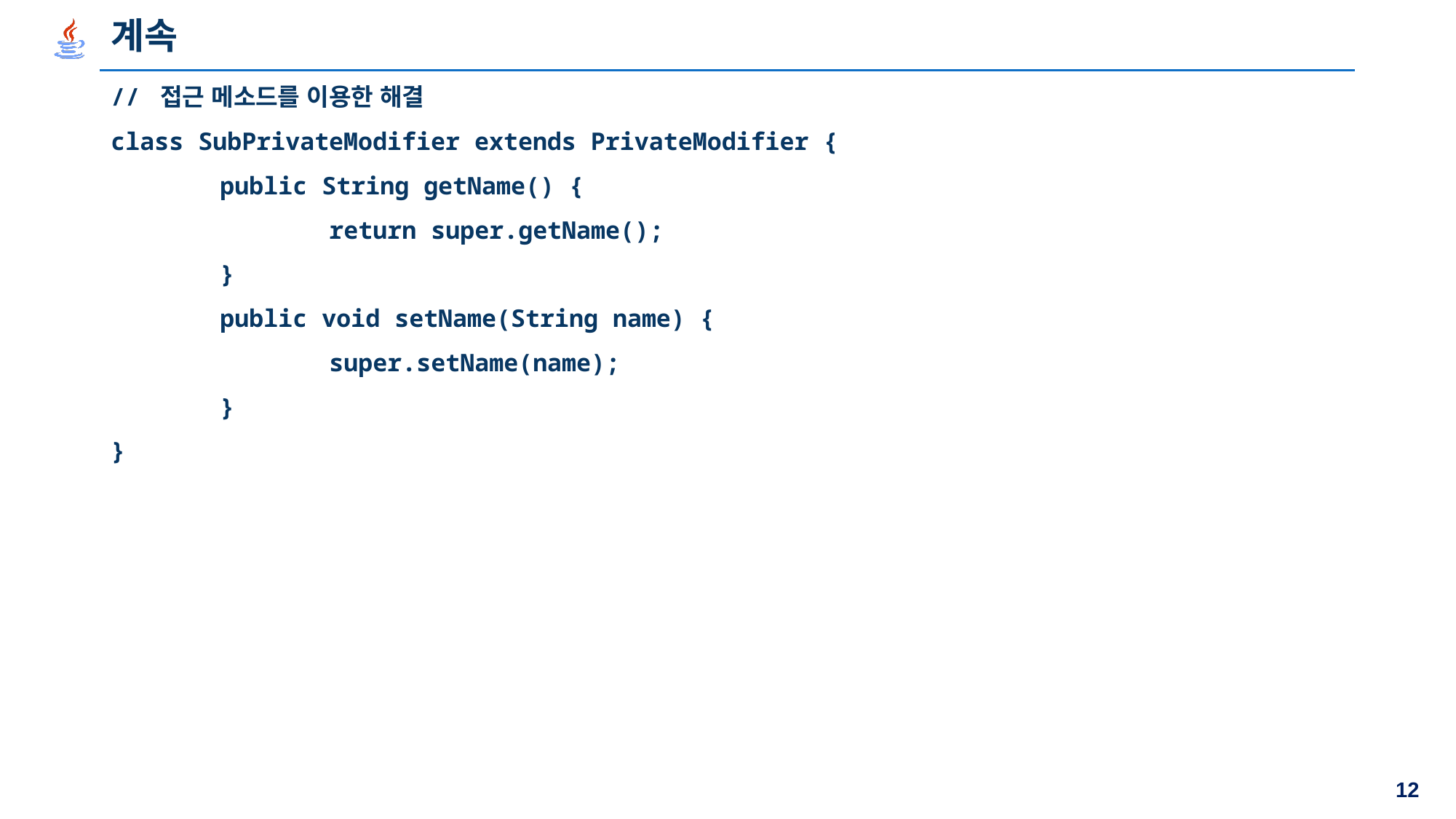

# 계속
// 접근 메소드를 이용한 해결
class SubPrivateModifier extends PrivateModifier {
	public String getName() {
		return super.getName();
	}
	public void setName(String name) {
		super.setName(name);
	}
}

12